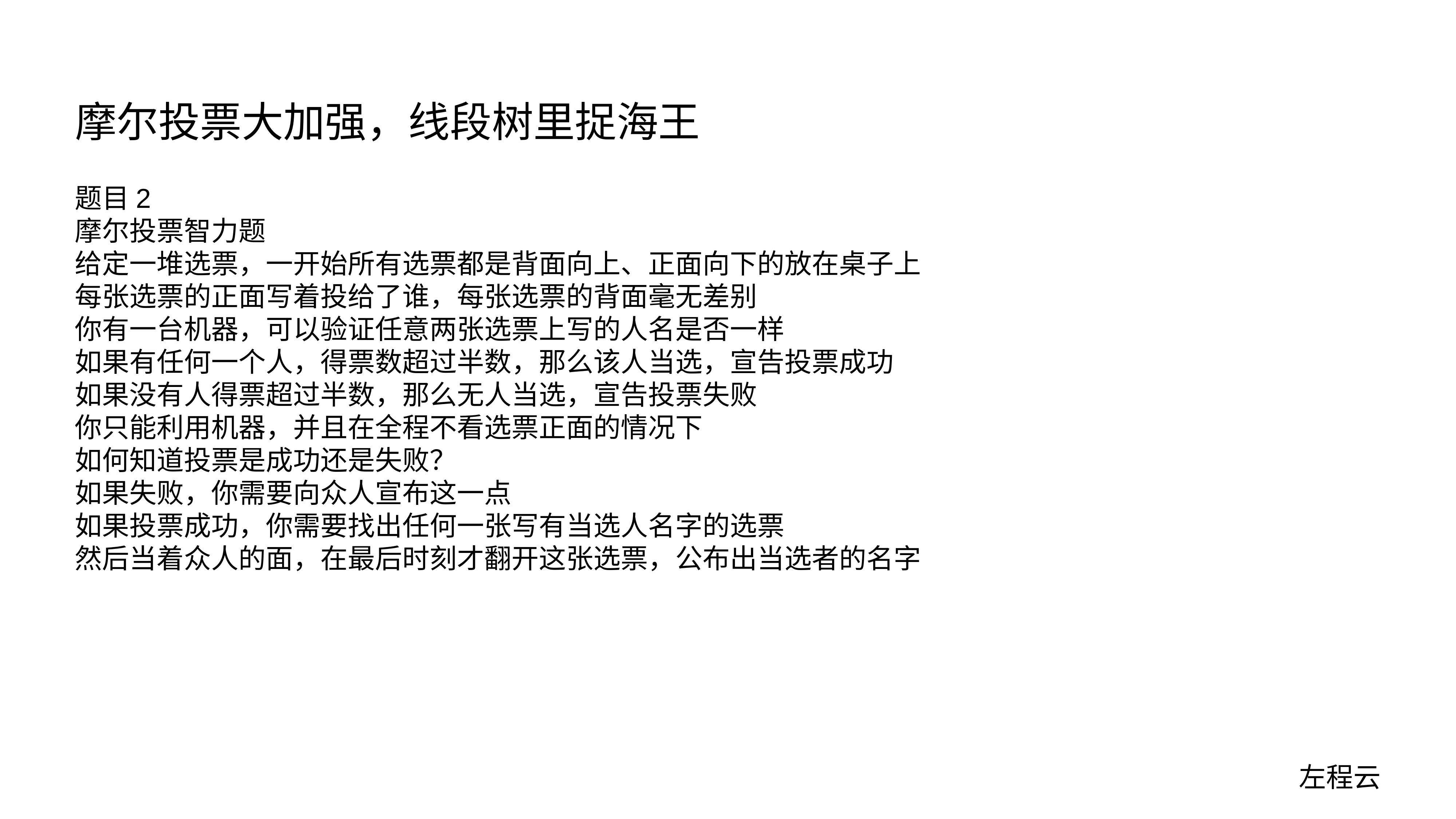

# 摩尔投票大加强，线段树里捉海王
题目2
摩尔投票智力题
给定一堆选票，一开始所有选票都是背面向上、正面向下的放在桌子上
每张选票的正面写着投给了谁，每张选票的背面毫无差别
你有一台机器，可以验证任意两张选票上写的人名是否一样
如果有任何一个人，得票数超过半数，那么该人当选，宣告投票成功
如果没有人得票超过半数，那么无人当选，宣告投票失败
你只能利用机器，并且在全程不看选票正面的情况下
如何知道投票是成功还是失败？
如果失败，你需要向众人宣布这一点
如果投票成功，你需要找出任何一张写有当选人名字的选票
然后当着众人的面，在最后时刻才翻开这张选票，公布出当选者的名字
左程云